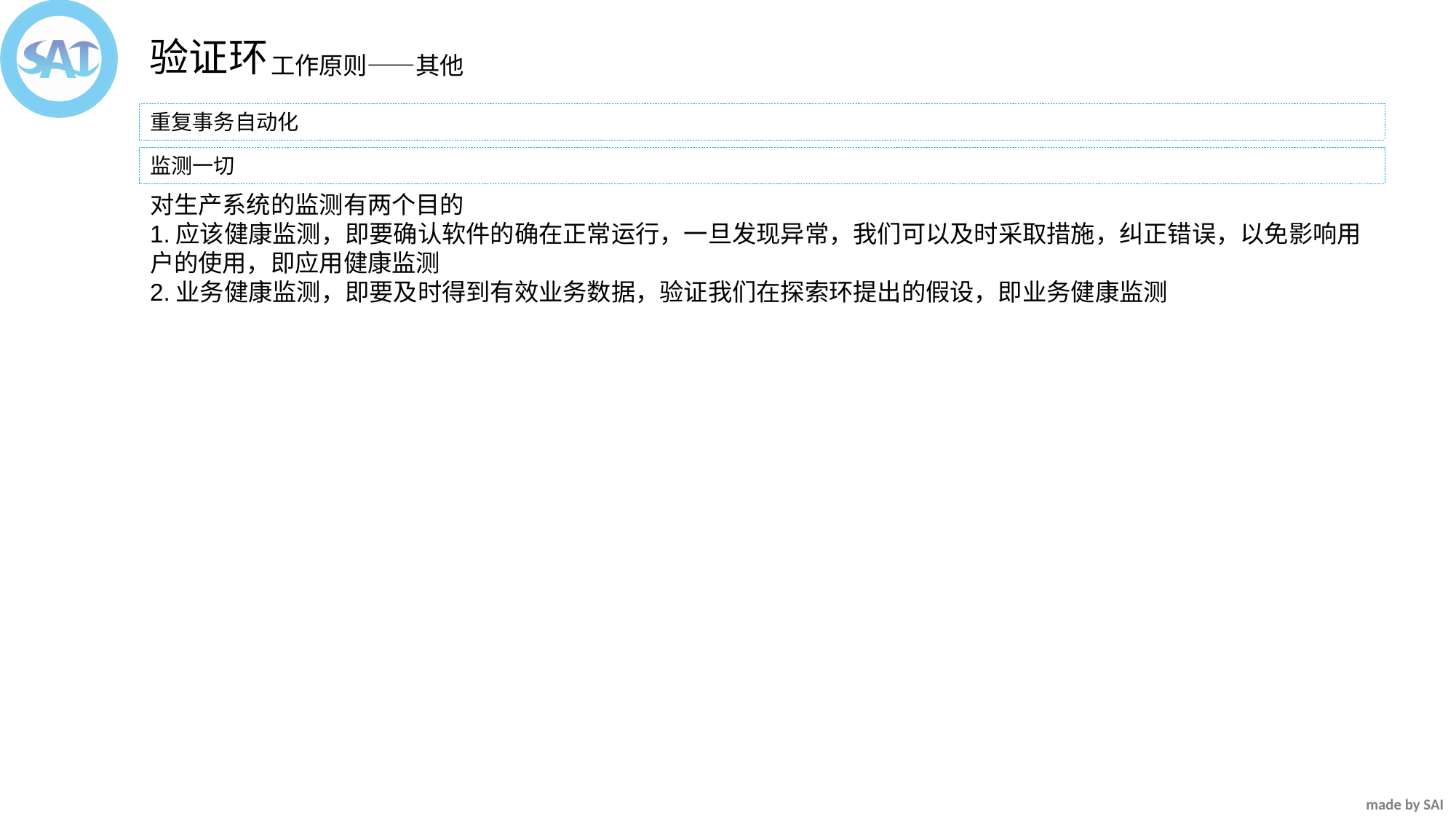

验证环
工作原则——其他
重复事务自动化
监测一切
对生产系统的监测有两个目的
1.应该健康监测，即要确认软件的确在正常运行，一旦发现异常，我们可以及时采取措施，纠正错误，以免影响用户的使用，即应用健康监测
2.业务健康监测，即要及时得到有效业务数据，验证我们在探索环提出的假设，即业务健康监测